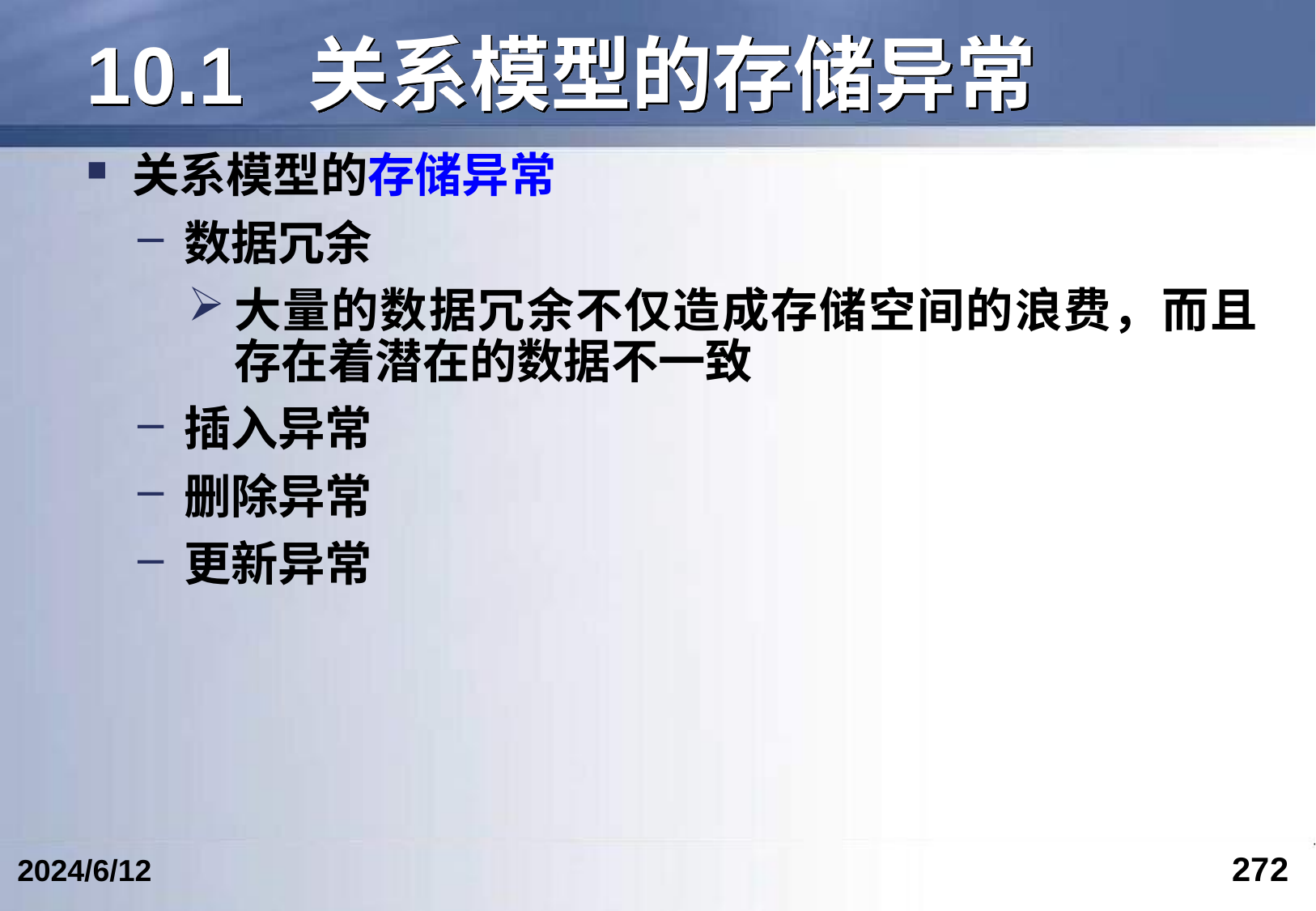

# 10.1  关系模型的存储异常
关系模型的存储异常
数据冗余
大量的数据冗余不仅造成存储空间的浪费，而且存在着潜在的数据不一致
插入异常
删除异常
更新异常
272
2024/6/12